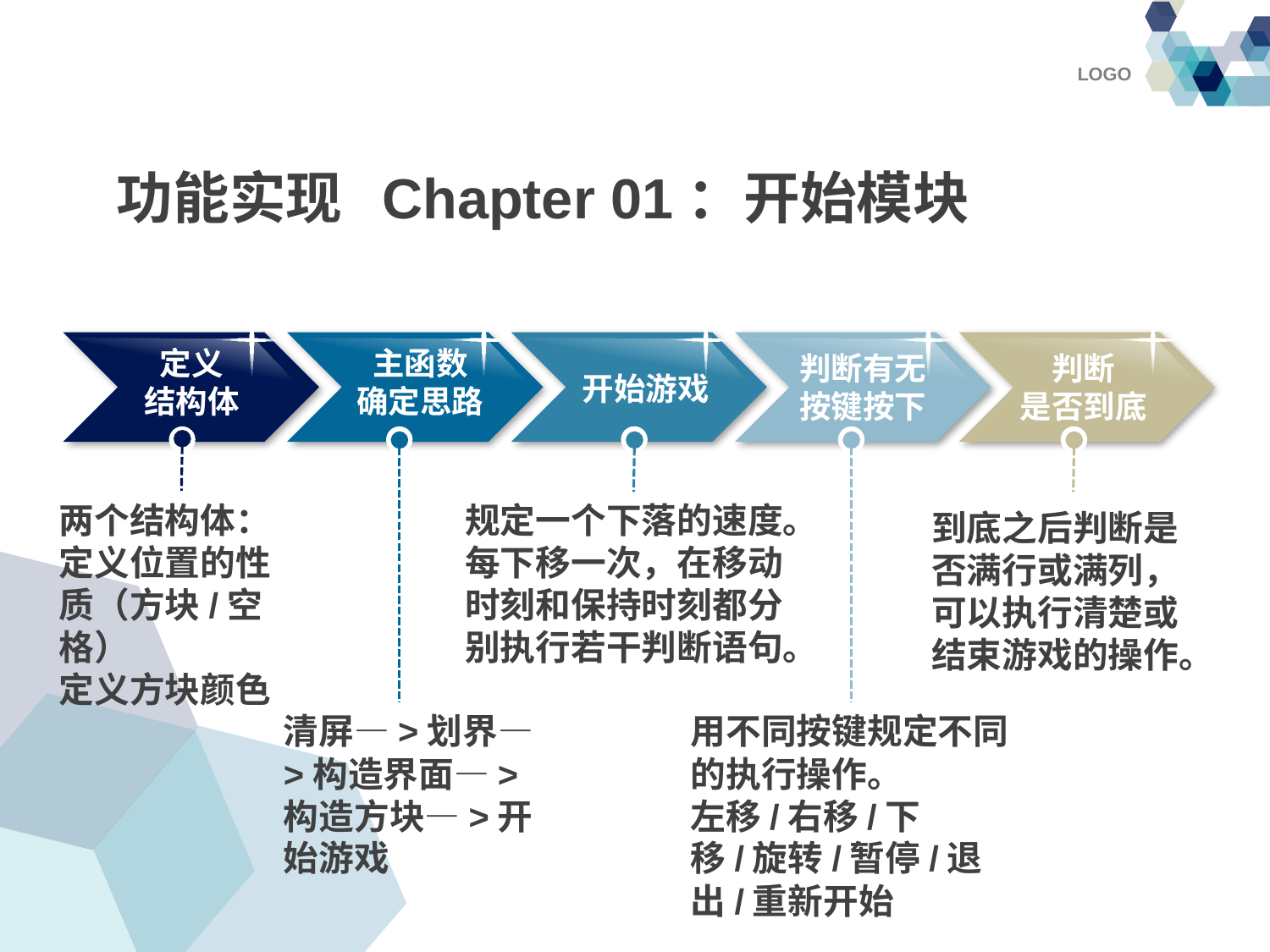

# 功能实现  Chapter 01：开始模块

定义
结构体
主函数
确定思路
判断有无
按键按下
判断
是否到底
开始游戏

两个结构体：
定义位置的性质（方块/空格）
定义方块颜色
规定一个下落的速度。
每下移一次，在移动时刻和保持时刻都分别执行若干判断语句。
到底之后判断是否满行或满列，可以执行清楚或结束游戏的操作。
清屏—>划界—>构造界面—>构造方块—>开始游戏
用不同按键规定不同的执行操作。
左移/右移/下移/旋转/暂停/退出/重新开始